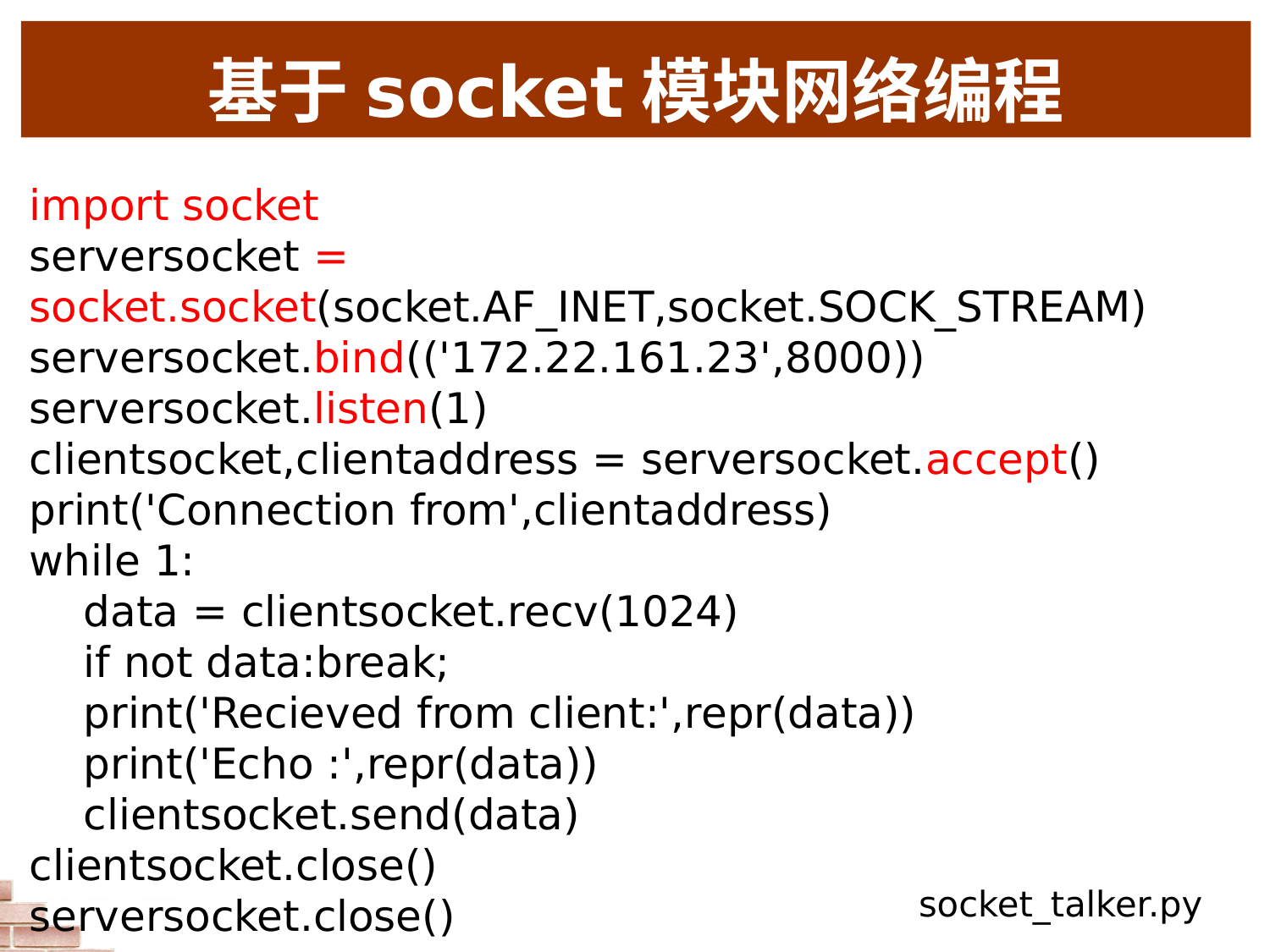

# 基于socket模块网络编程
import socket
serversocket = socket.socket(socket.AF_INET,socket.SOCK_STREAM)
serversocket.bind(('172.22.161.23',8000))
serversocket.listen(1)
clientsocket,clientaddress = serversocket.accept()
print('Connection from',clientaddress)
while 1:
    data = clientsocket.recv(1024)
    if not data:break;
    print('Recieved from client:',repr(data))
    print('Echo :',repr(data))
    clientsocket.send(data)
clientsocket.close()
serversocket.close()
socket_talker.py